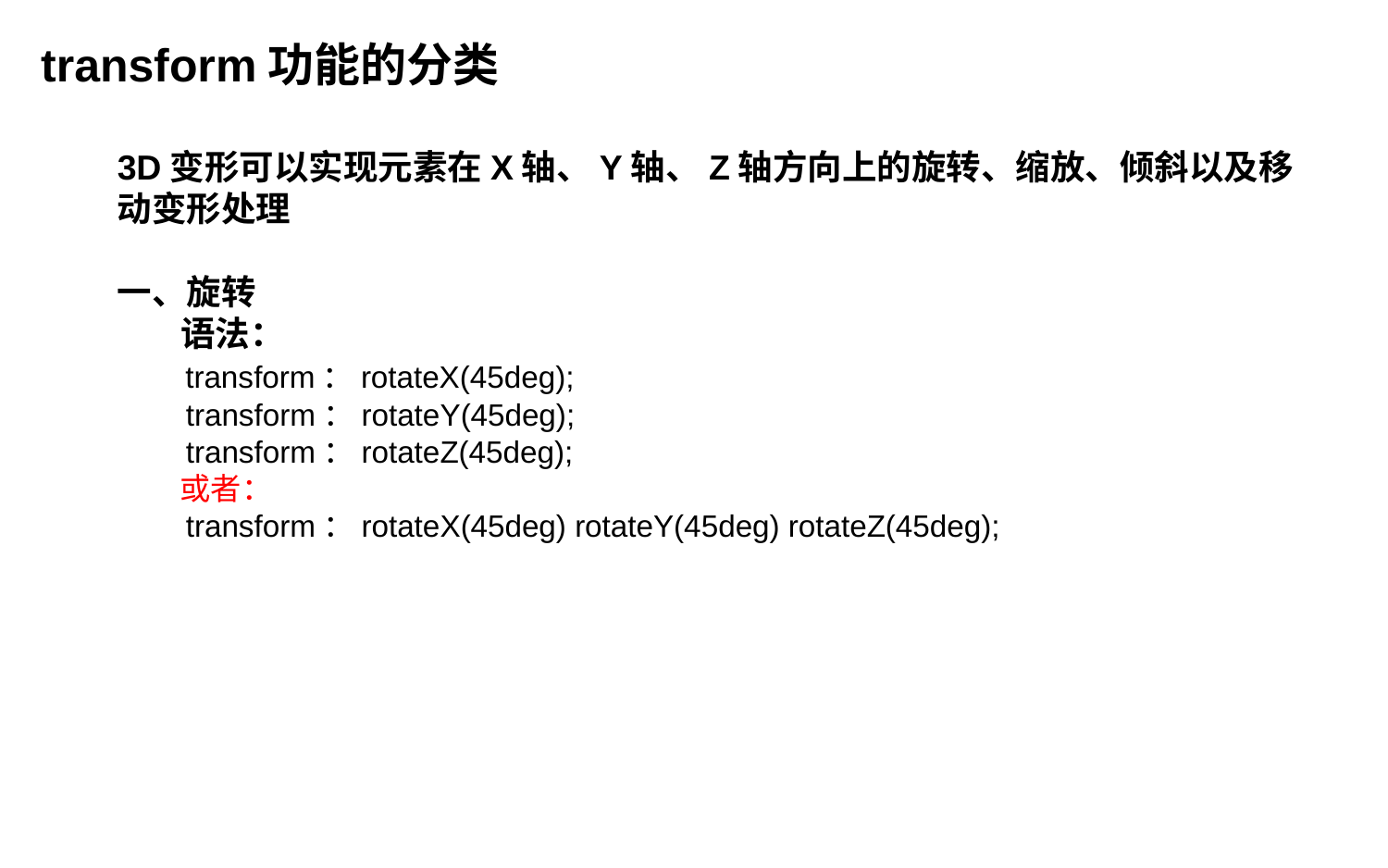

transform功能的分类
3D变形可以实现元素在X轴、Y轴、Z轴方向上的旋转、缩放、倾斜以及移动变形处理

一、旋转
       语法：
       transform：rotateX(45deg);
        transform：rotateY(45deg);
        transform：rotateZ(45deg);
        或者：
        transform：rotateX(45deg) rotateY(45deg) rotateZ(45deg);